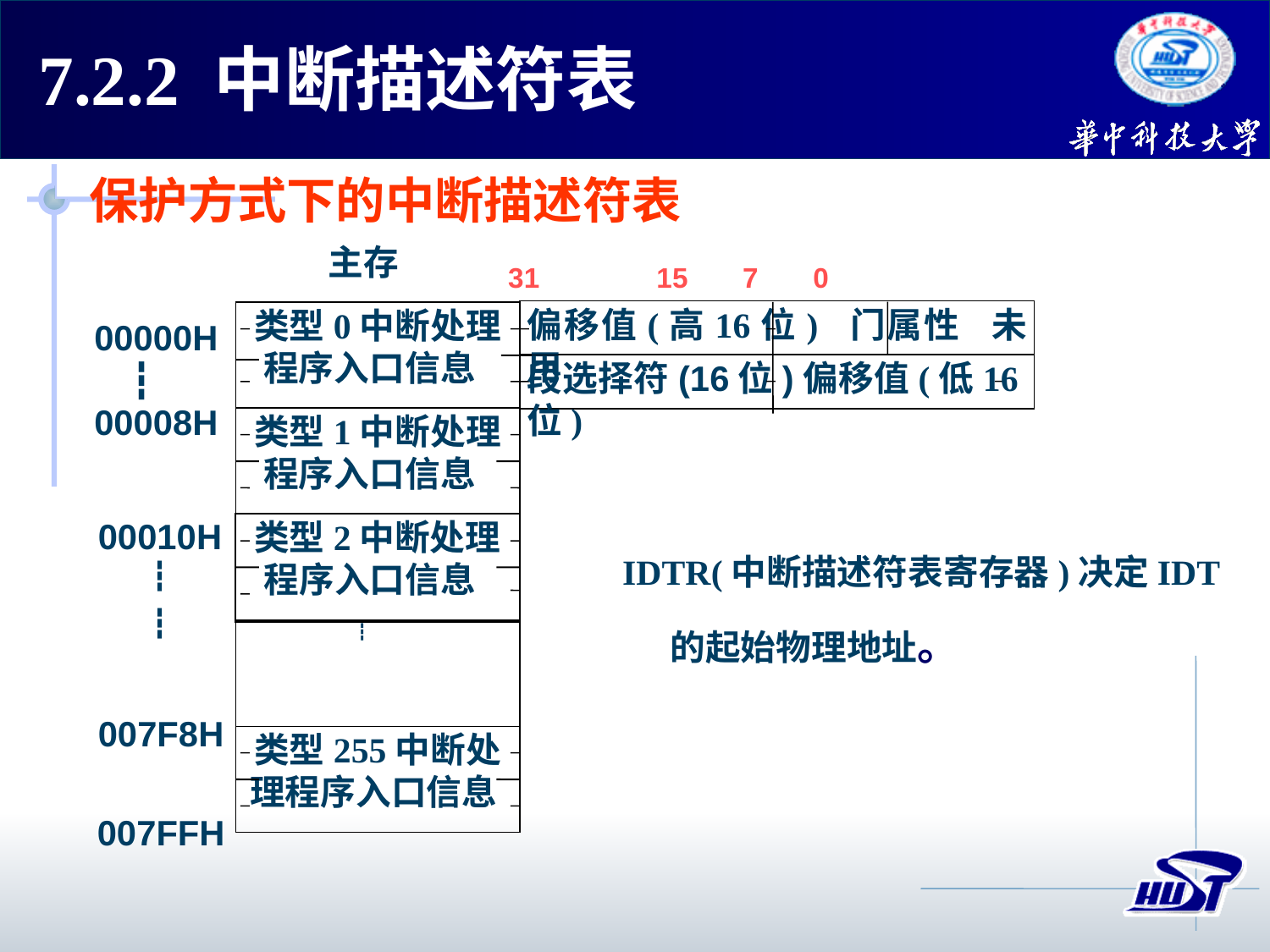

7.2.2 中断描述符表

保护方式下的中断描述符表
主存
31               15       7       0
偏移值(高16位)  门属性   未用

类型0中断处理程序入口信息

00000H
┇
00008H

段选择符(16位)偏移值(低16位)

类型1中断处理程序入口信息

00010H

类型2中断处理程序入口信息

┇
┇

┇
007F8H
007FFH
类型255中断处理程序入口信息

IDTR(中断描述符表寄存器)决定IDT的起始物理地址。